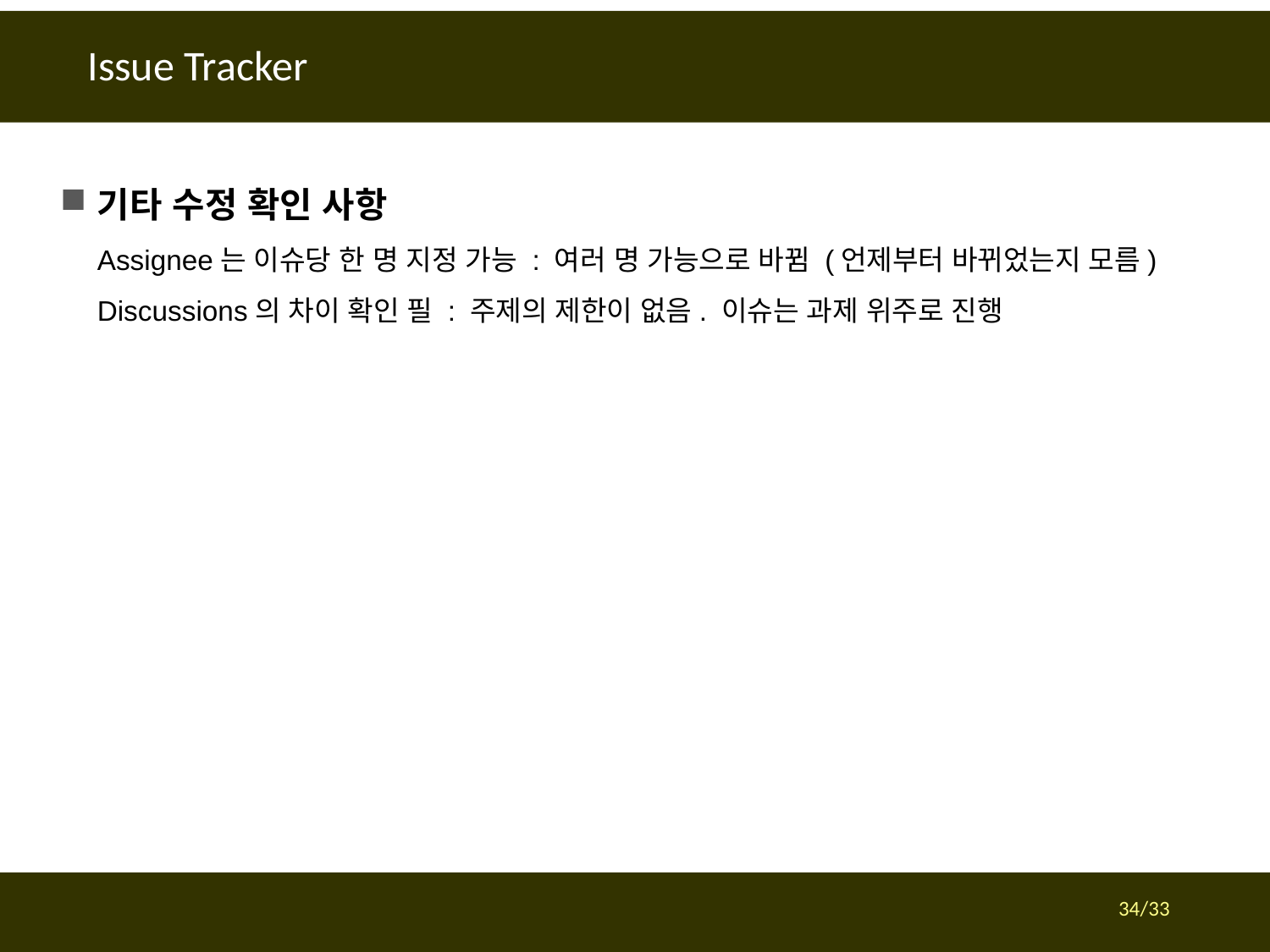

# Issue Tracker
기타 수정 확인 사항
Assignee는 이슈당 한 명 지정 가능 : 여러 명 가능으로 바뀜 (언제부터 바뀌었는지 모름)
Discussions의 차이 확인 필 : 주제의 제한이 없음. 이슈는 과제 위주로 진행

34/33